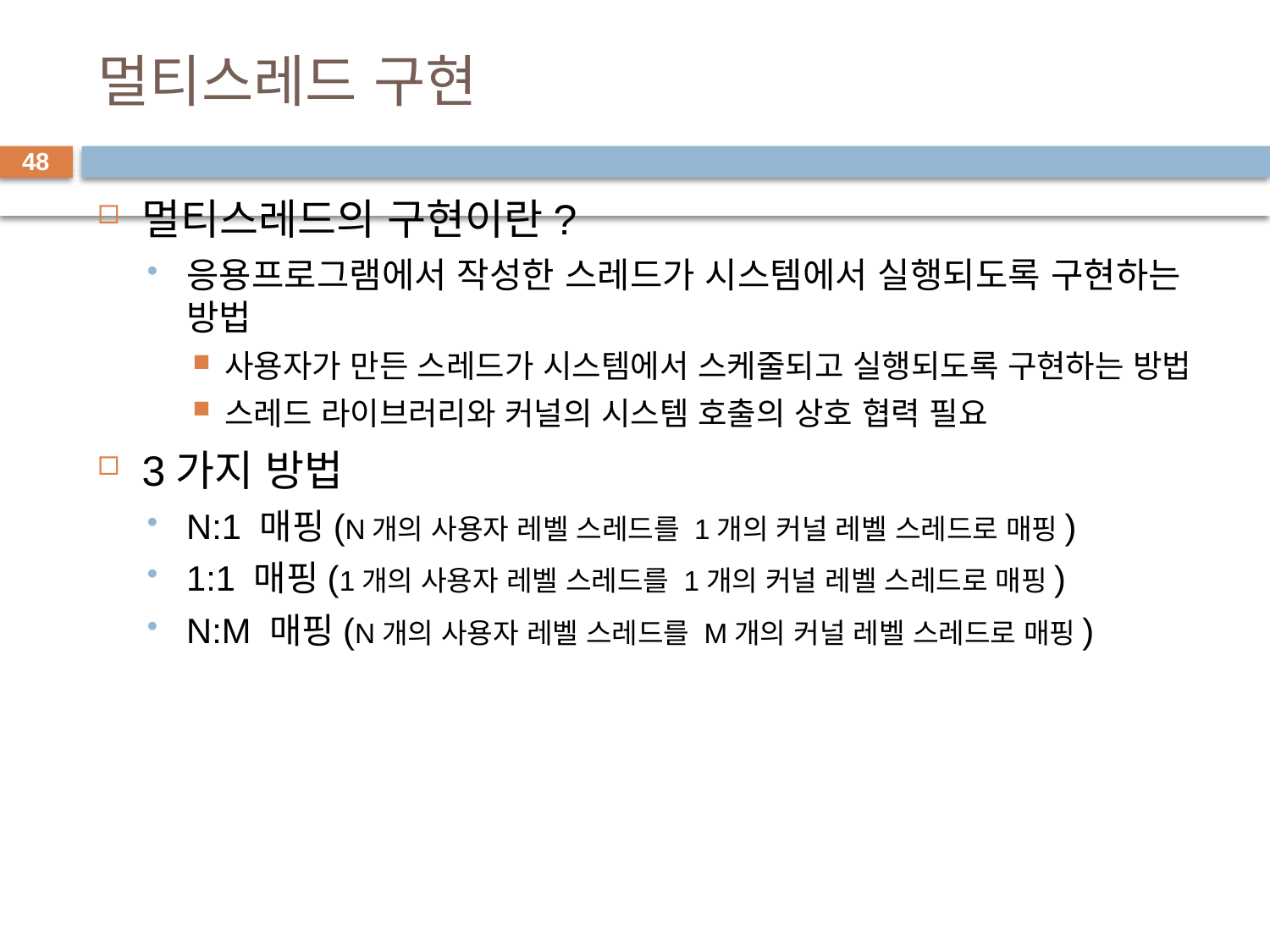

# 멀티스레드 구현
48
멀티스레드의 구현이란?
응용프로그램에서 작성한 스레드가 시스템에서 실행되도록 구현하는 방법
사용자가 만든 스레드가 시스템에서 스케줄되고 실행되도록 구현하는 방법
스레드 라이브러리와 커널의 시스템 호출의 상호 협력 필요
3가지 방법
N:1 매핑(N개의 사용자 레벨 스레드를 1개의 커널 레벨 스레드로 매핑)
1:1 매핑(1개의 사용자 레벨 스레드를 1개의 커널 레벨 스레드로 매핑)
N:M 매핑(N개의 사용자 레벨 스레드를 M개의 커널 레벨 스레드로 매핑)